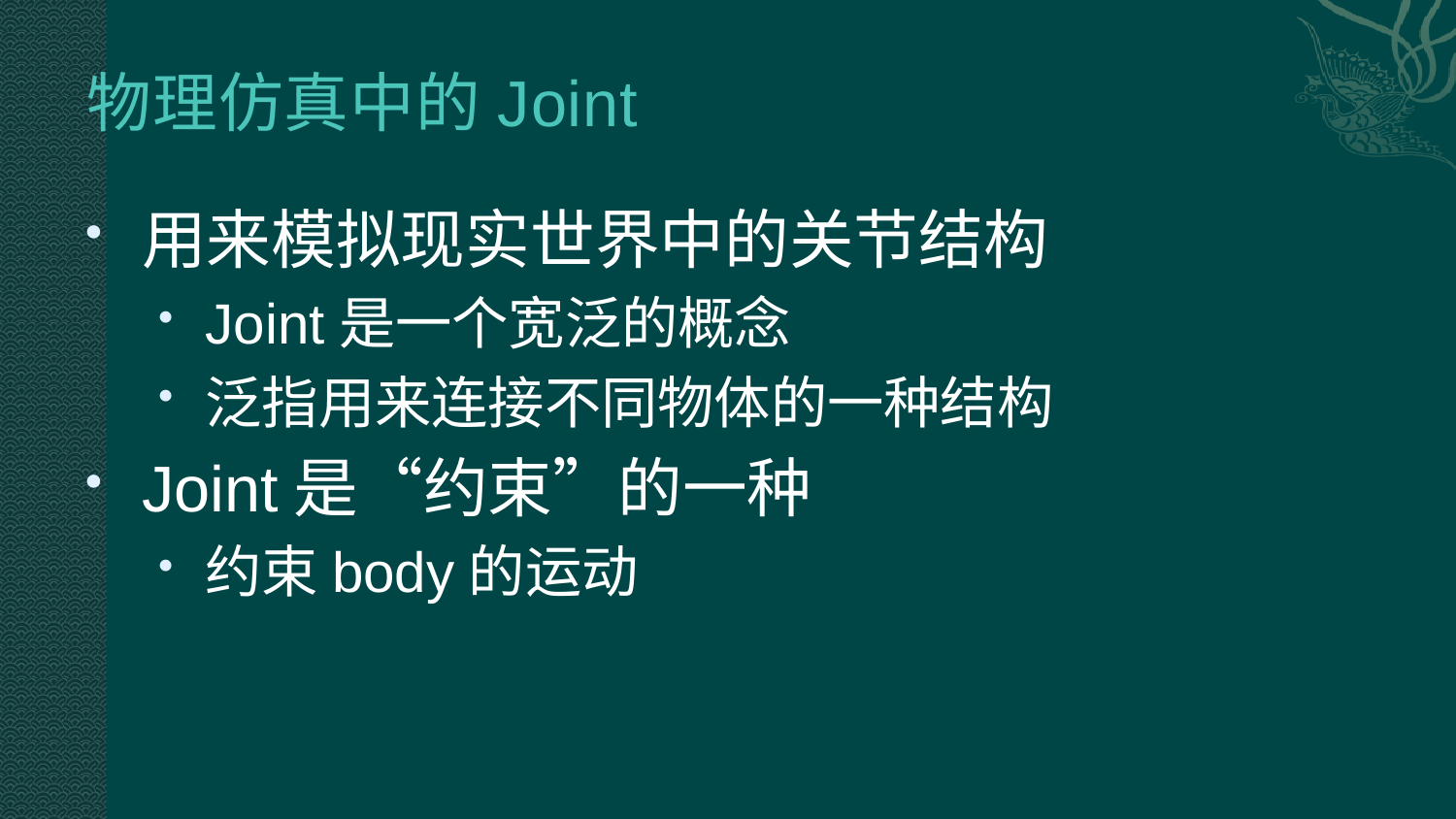

# 物理仿真中的Joint
用来模拟现实世界中的关节结构
Joint是一个宽泛的概念
泛指用来连接不同物体的一种结构
Joint是“约束”的一种
约束body的运动